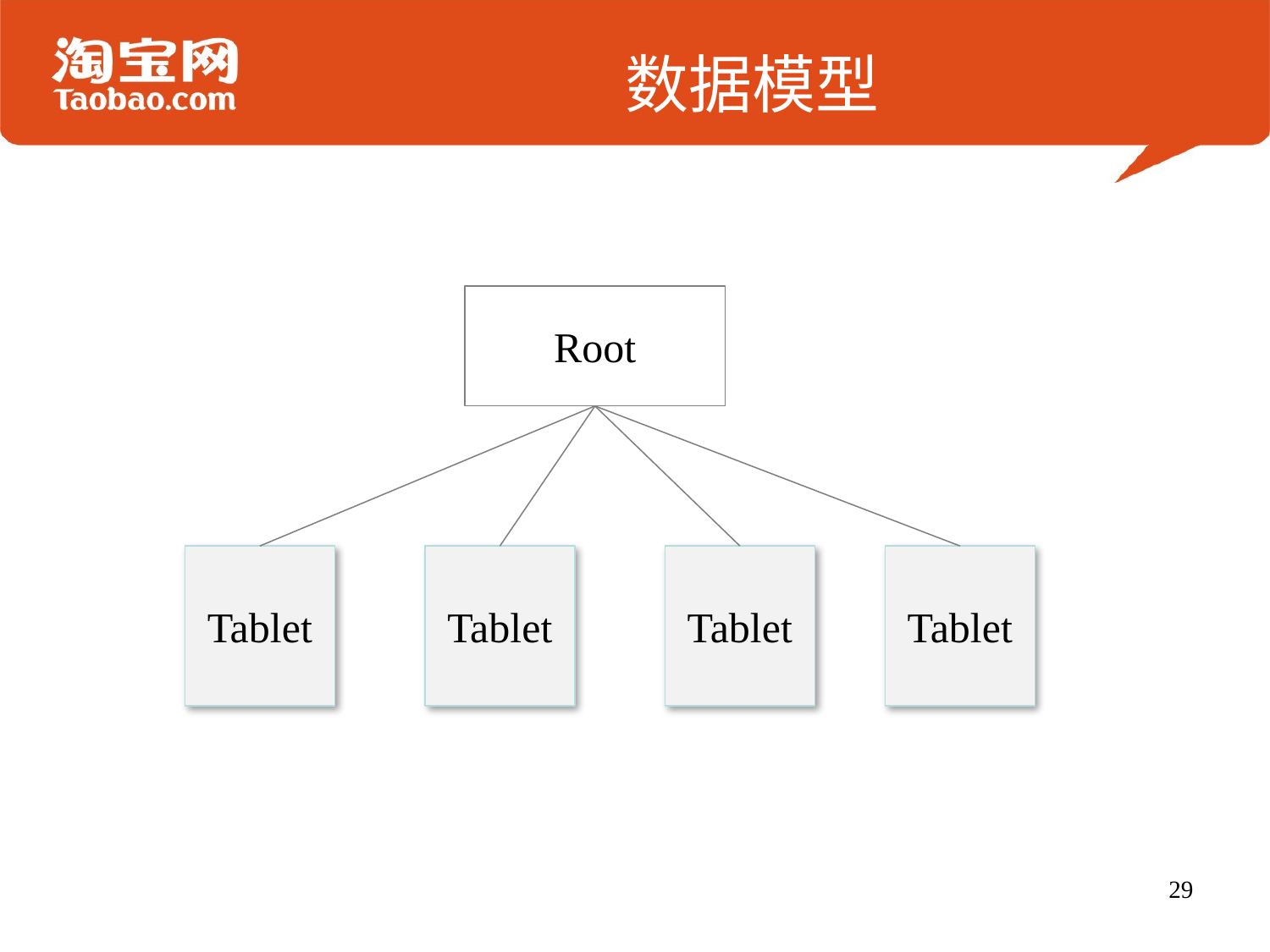

# 数据模型
Root
Tablet
Tablet
Tablet
Tablet
29